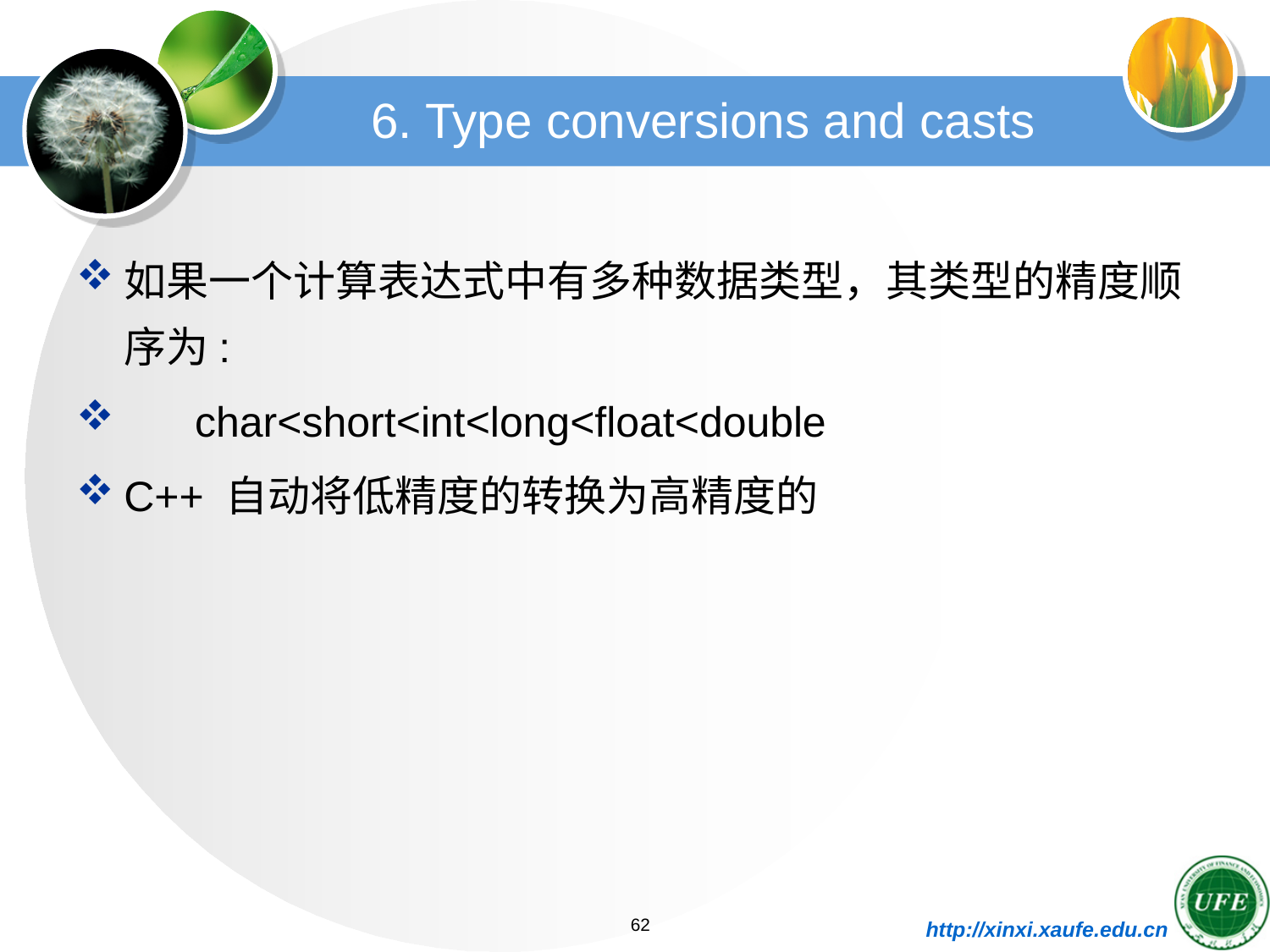

# 6. Type conversions and casts
如果一个计算表达式中有多种数据类型，其类型的精度顺序为:
      char<short<int<long<float<double
C++ 自动将低精度的转换为高精度的

62
http://xinxi.xaufe.edu.cn